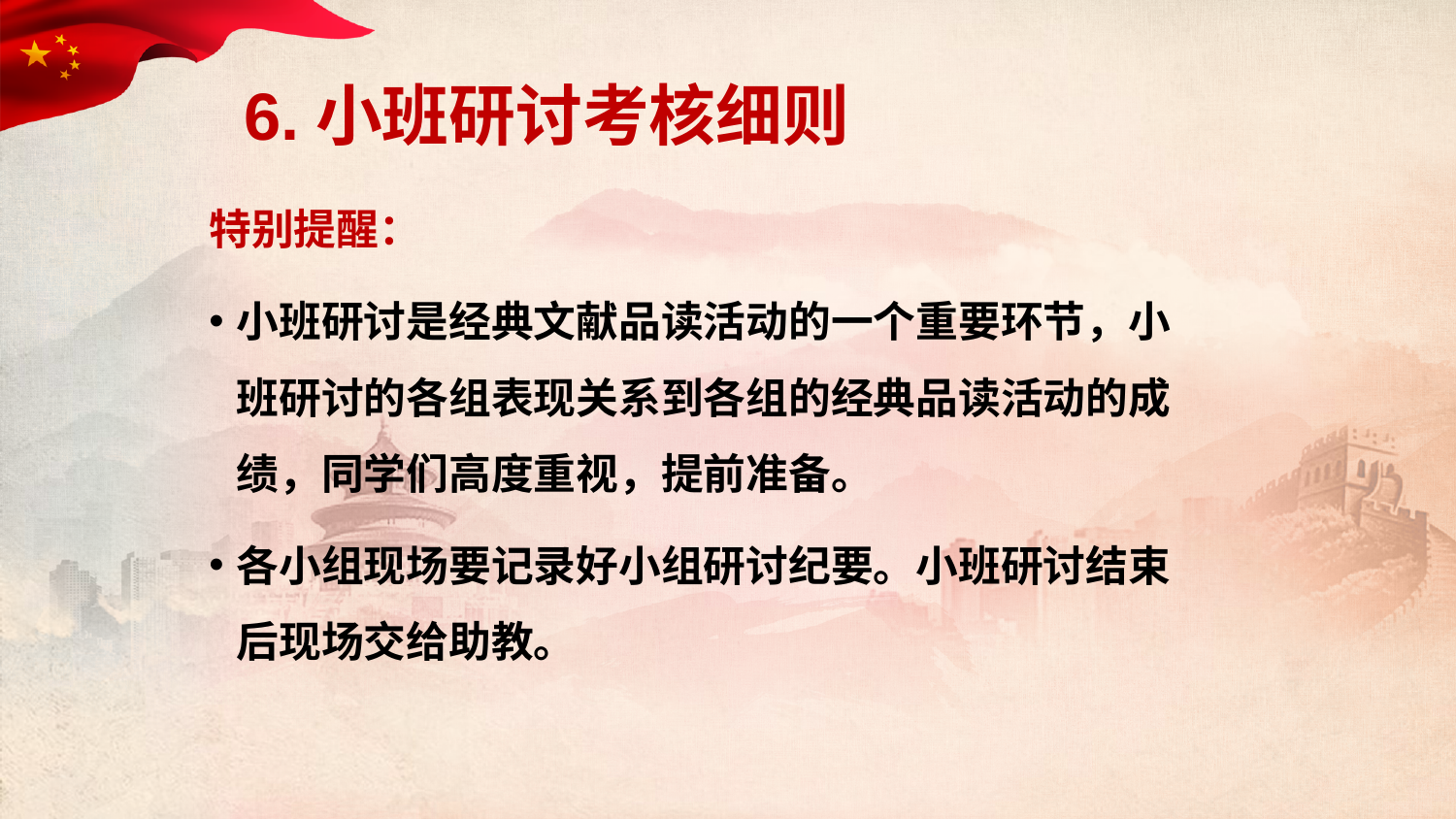

# 6.小班研讨考核细则
特别提醒：
小班研讨是经典文献品读活动的一个重要环节，小班研讨的各组表现关系到各组的经典品读活动的成绩，同学们高度重视，提前准备。
各小组现场要记录好小组研讨纪要。小班研讨结束后现场交给助教。